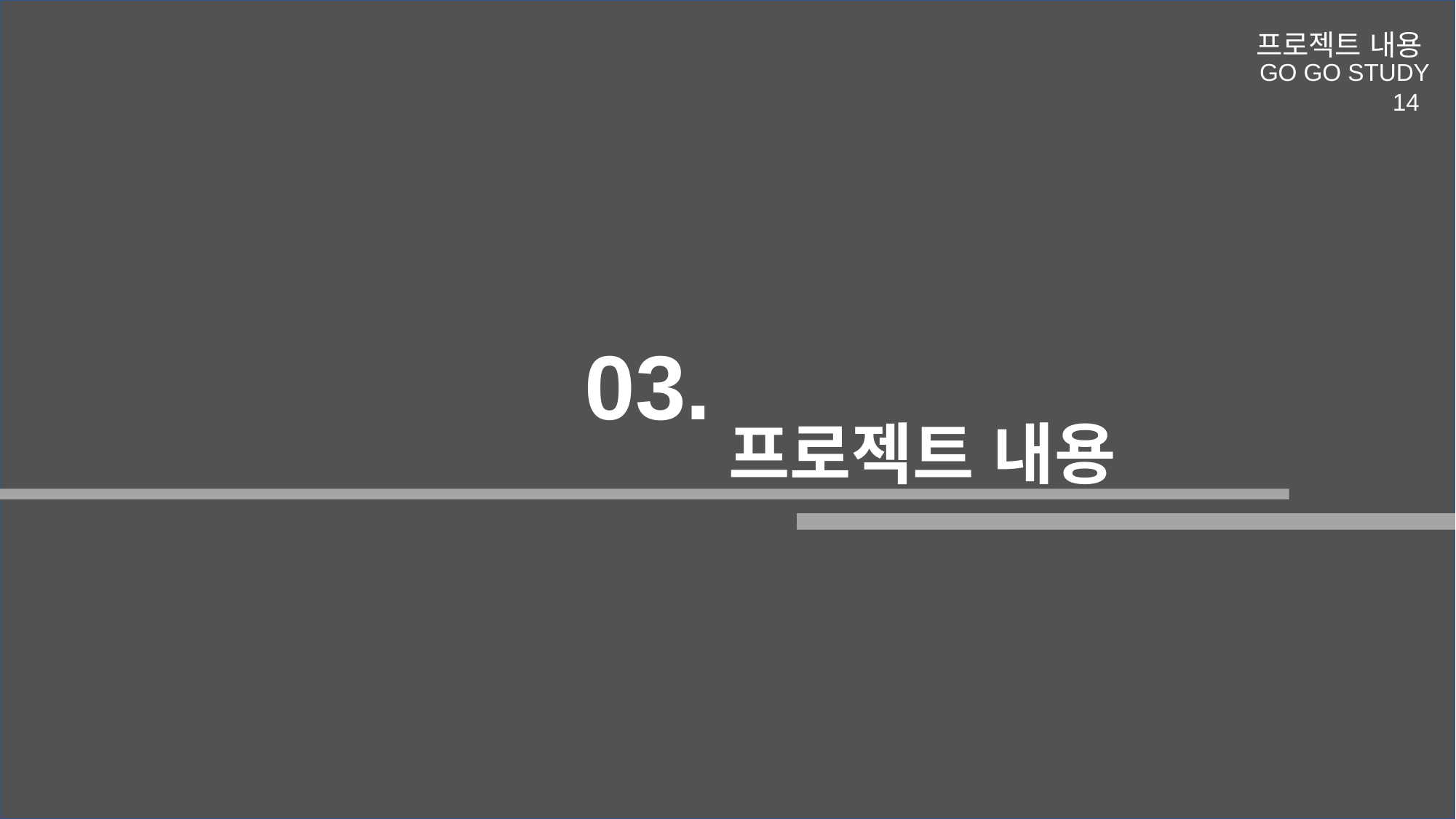

프로젝트 내용
GO GO STUDY
14
03.

프로젝트 내용